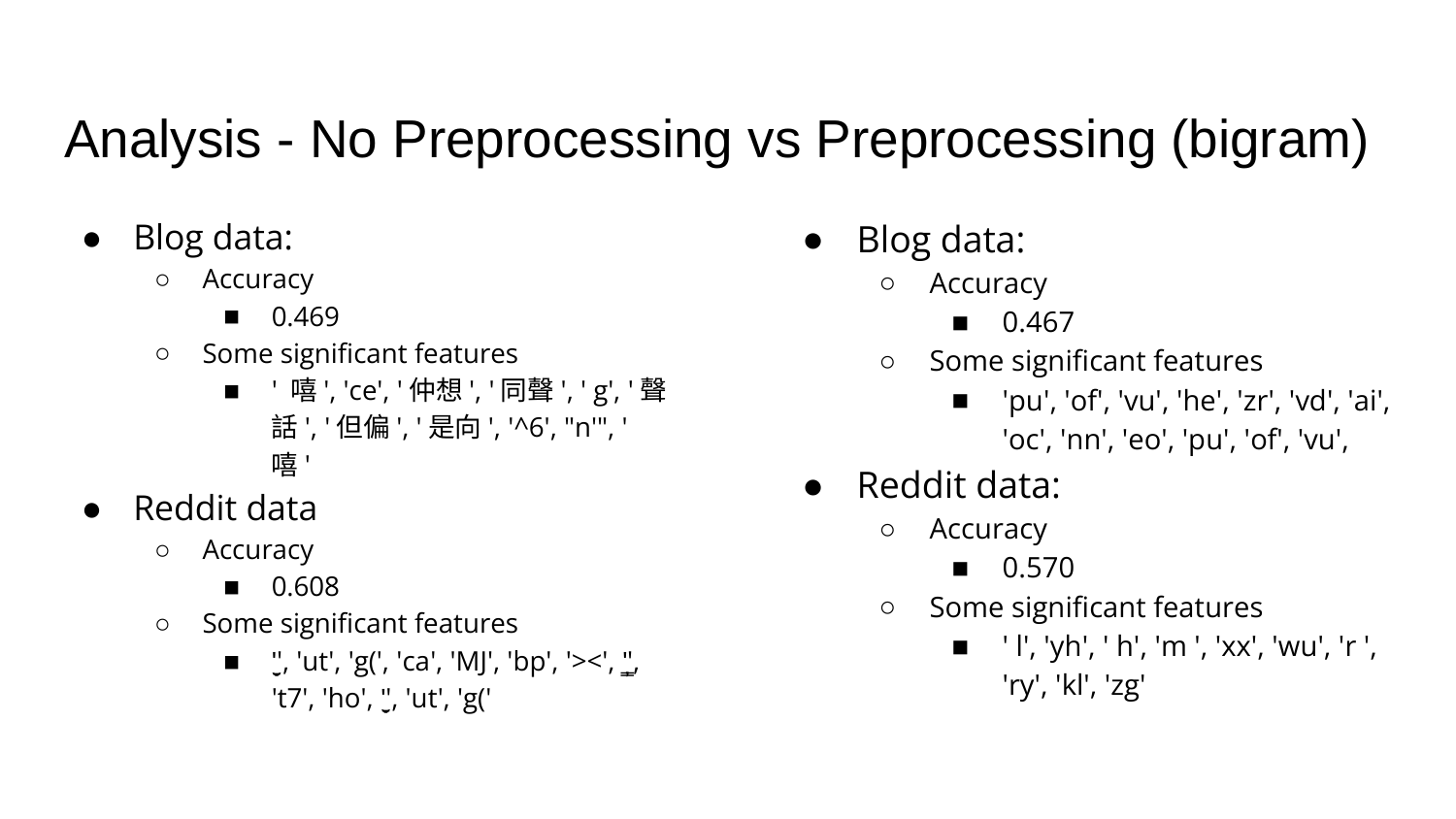

# Analysis - No Preprocessing vs Preprocessing (bigram)
Blog data:
Accuracy
0.469
Some significant features
' 嘻', 'ce', '仲想', '同聲', ' g', '聲話', '但偏', '是向', '^6', "n'", ' 嘻'
Reddit data
Accuracy
0.608
Some significant features
'̱̬', 'ut', 'g(', 'ca', 'MJ', 'bp', '><', '̦͇', 't7', 'ho', '̱̬', 'ut', 'g('
Blog data:
Accuracy
0.467
Some significant features
'pu', 'of', 'vu', 'he', 'zr', 'vd', 'ai', 'oc', 'nn', 'eo', 'pu', 'of', 'vu',
Reddit data:
Accuracy
0.570
Some significant features
' l', 'yh', ' h', 'm ', 'xx', 'wu', 'r ', 'ry', 'kl', 'zg'